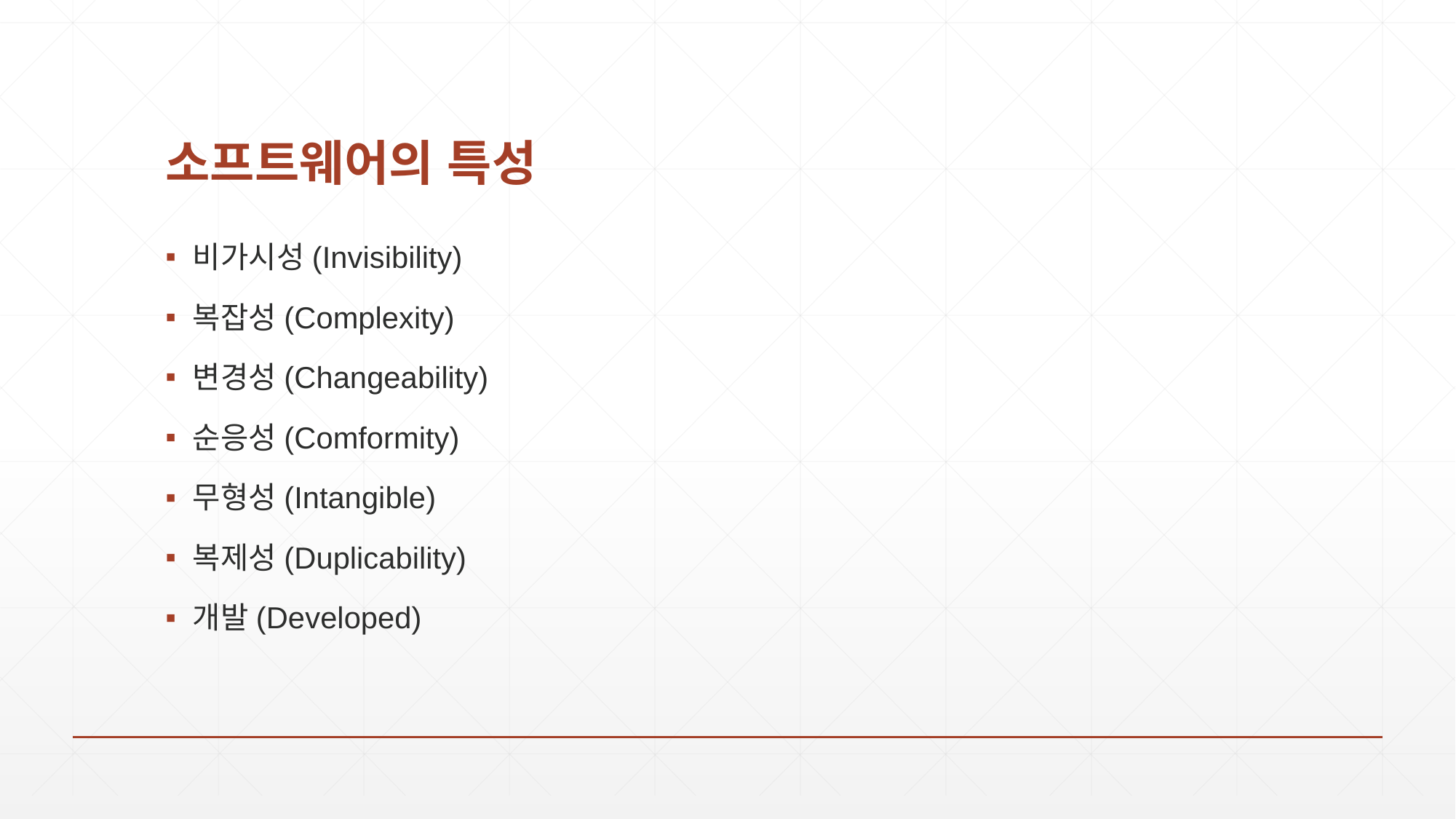

# 소프트웨어의 특성
비가시성(Invisibility)
복잡성(Complexity)
변경성(Changeability)
순응성(Comformity)
무형성(Intangible)
복제성(Duplicability)
개발(Developed)